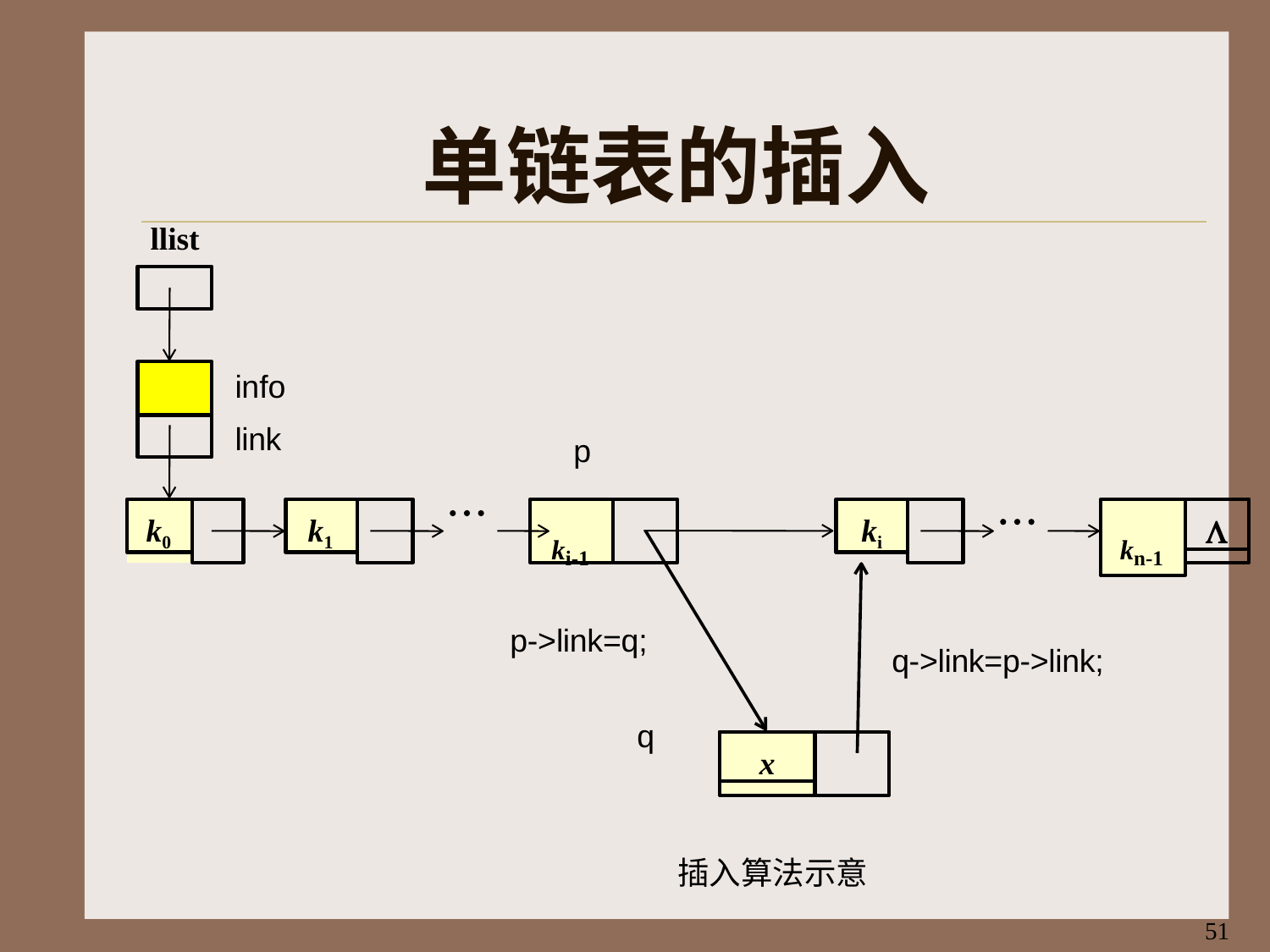

# 单链表的插入
llist

info  link

p
…

…

k0

k1

ki

kn-1

Λ
ki-1

p->link=q;
q->link=p->link;
q

x

插入算法示意
51